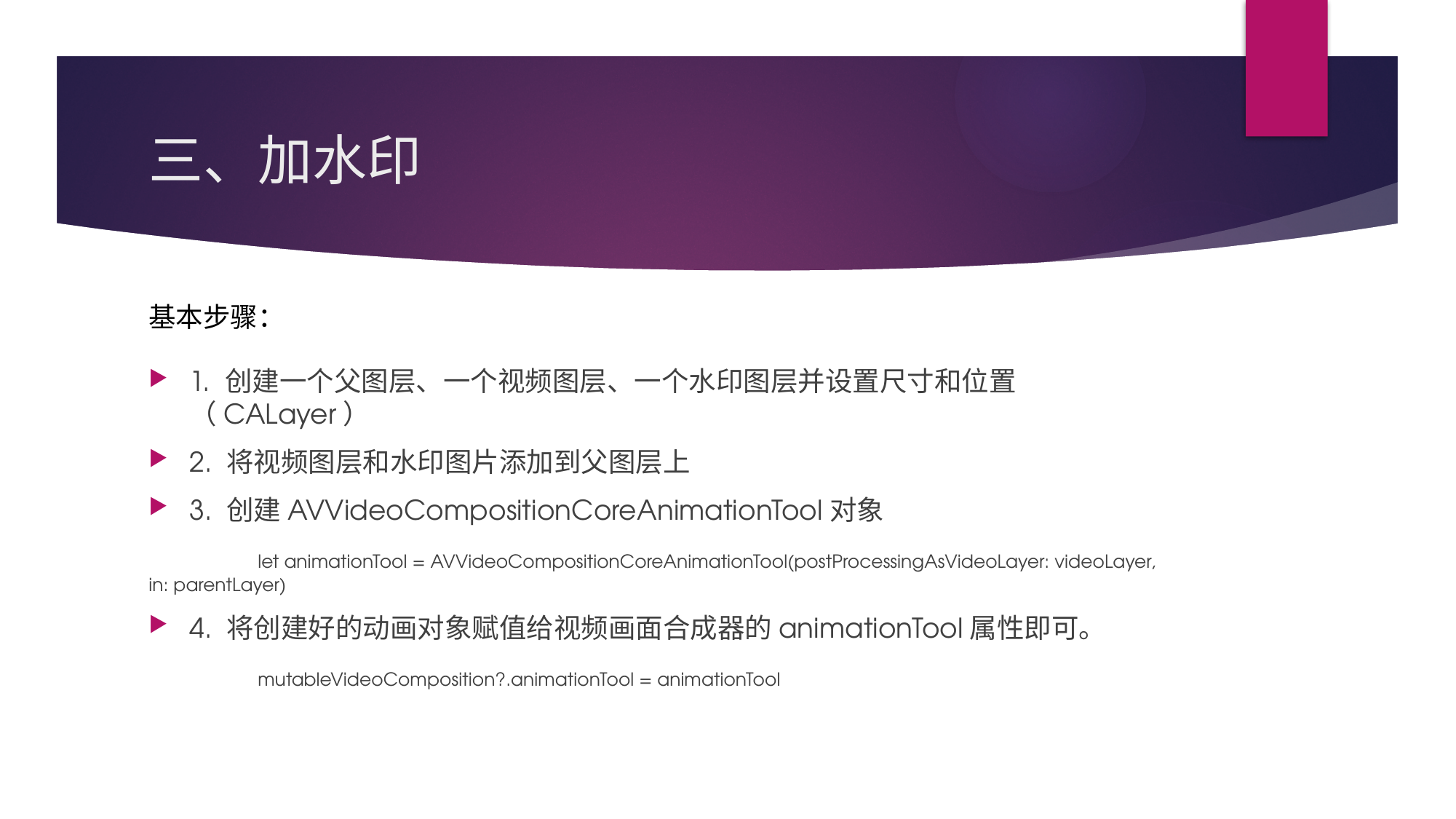

# 三、加水印
基本步骤：

1. 创建一个父图层、一个视频图层、一个水印图层并设置尺寸和位置（CALayer）
2. 将视频图层和水印图片添加到父图层上
3. 创建AVVideoCompositionCoreAnimationTool对象
	let animationTool = AVVideoCompositionCoreAnimationTool(postProcessingAsVideoLayer: videoLayer, in: parentLayer)
4. 将创建好的动画对象赋值给视频画面合成器的animationTool属性即可。
	mutableVideoComposition?.animationTool = animationTool